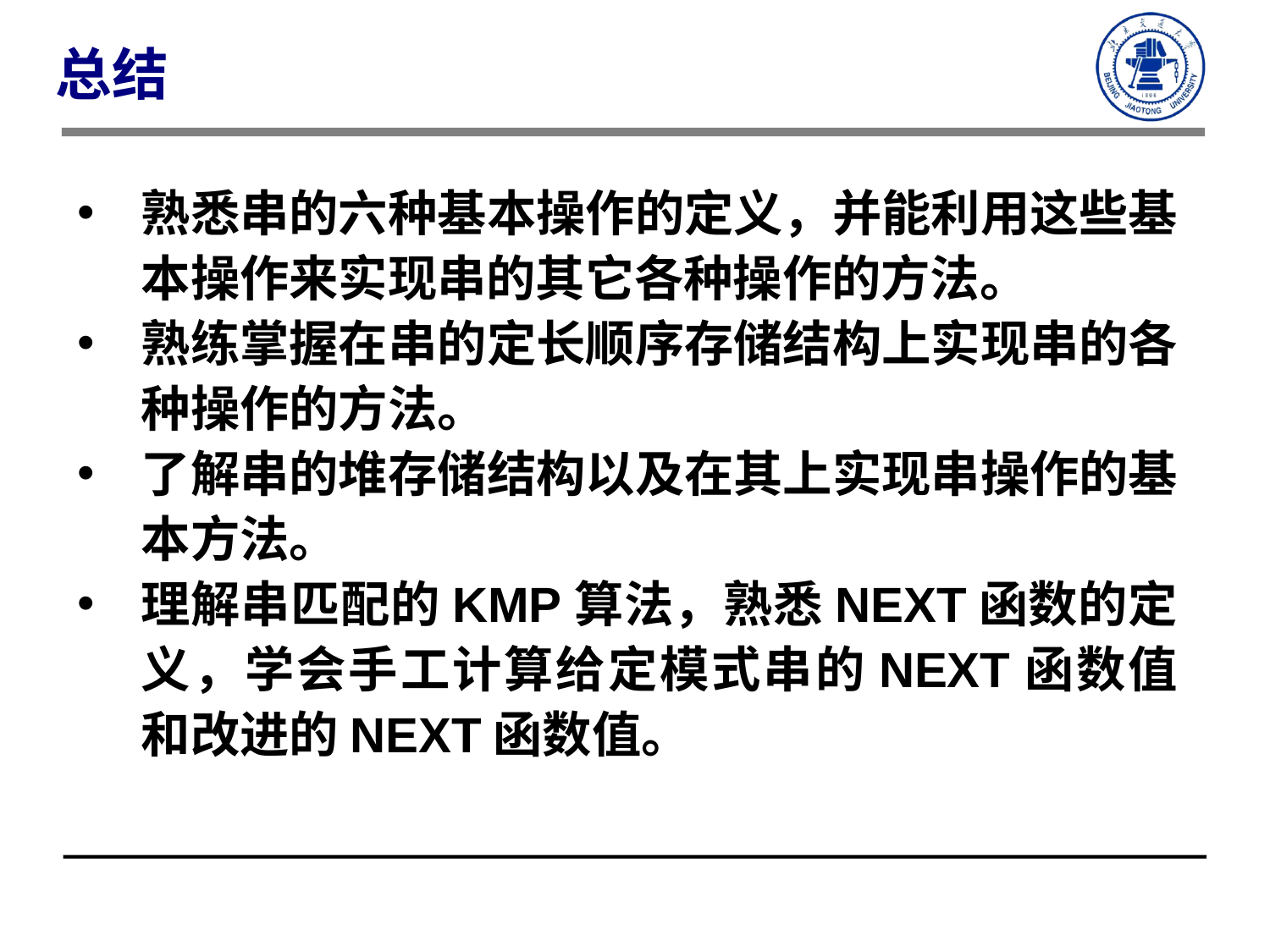

总结
熟悉串的六种基本操作的定义，并能利用这些基本操作来实现串的其它各种操作的方法。
熟练掌握在串的定长顺序存储结构上实现串的各种操作的方法。
了解串的堆存储结构以及在其上实现串操作的基本方法。
理解串匹配的KMP算法，熟悉NEXT函数的定义，学会手工计算给定模式串的NEXT函数值和改进的NEXT函数值。